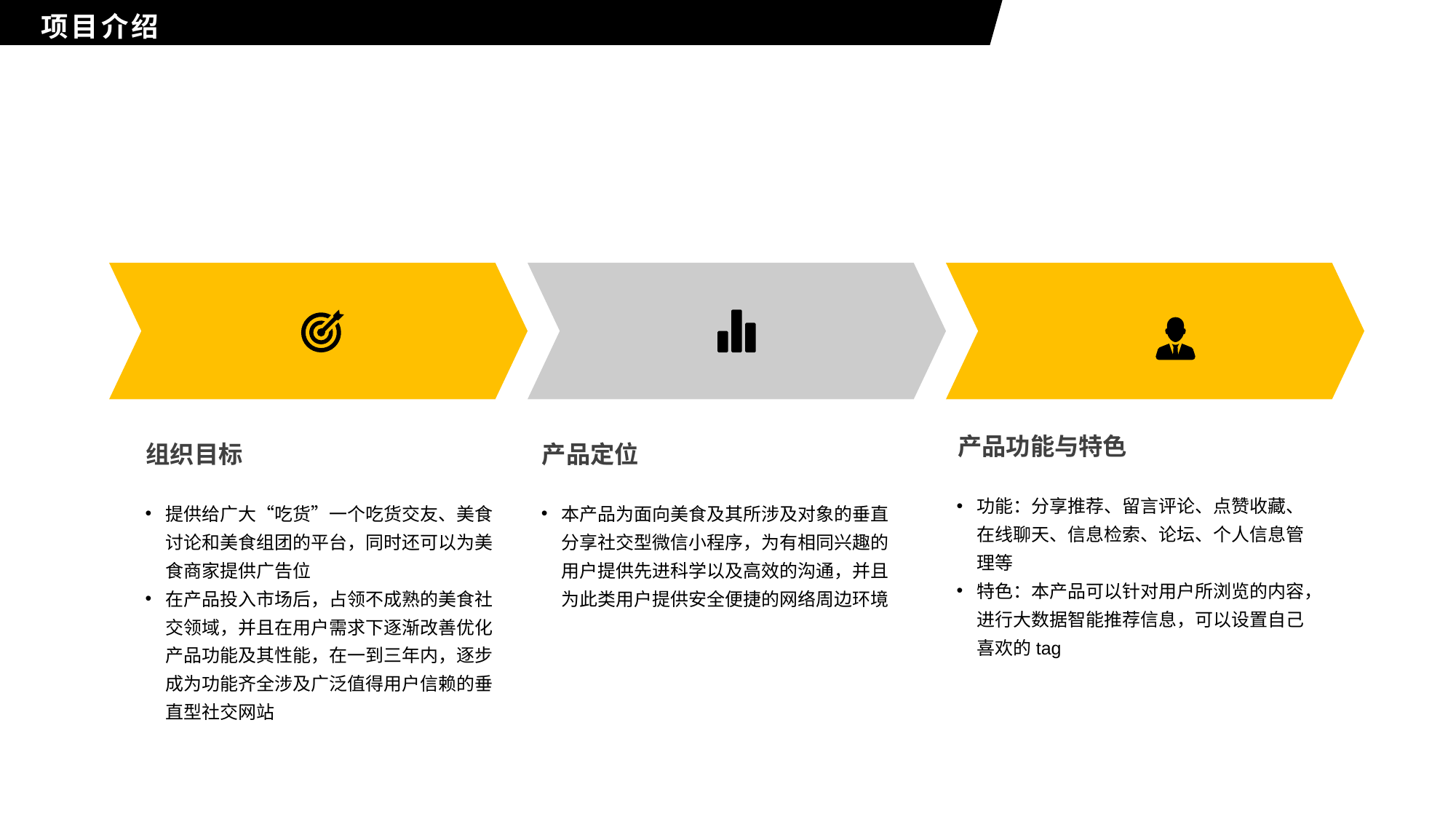

项目介绍

产品功能与特色
组织目标
产品定位
功能：分享推荐、留言评论、点赞收藏、在线聊天、信息检索、论坛、个人信息管理等
特色：本产品可以针对用户所浏览的内容，进行大数据智能推荐信息，可以设置自己喜欢的tag

提供给广大“吃货”一个吃货交友、美食讨论和美食组团的平台，同时还可以为美食商家提供广告位
在产品投入市场后，占领不成熟的美食社交领域，并且在用户需求下逐渐改善优化产品功能及其性能，在一到三年内，逐步成为功能齐全涉及广泛值得用户信赖的垂直型社交网站

本产品为面向美食及其所涉及对象的垂直分享社交型微信小程序，为有相同兴趣的用户提供先进科学以及高效的沟通，并且为此类用户提供安全便捷的网络周边环境